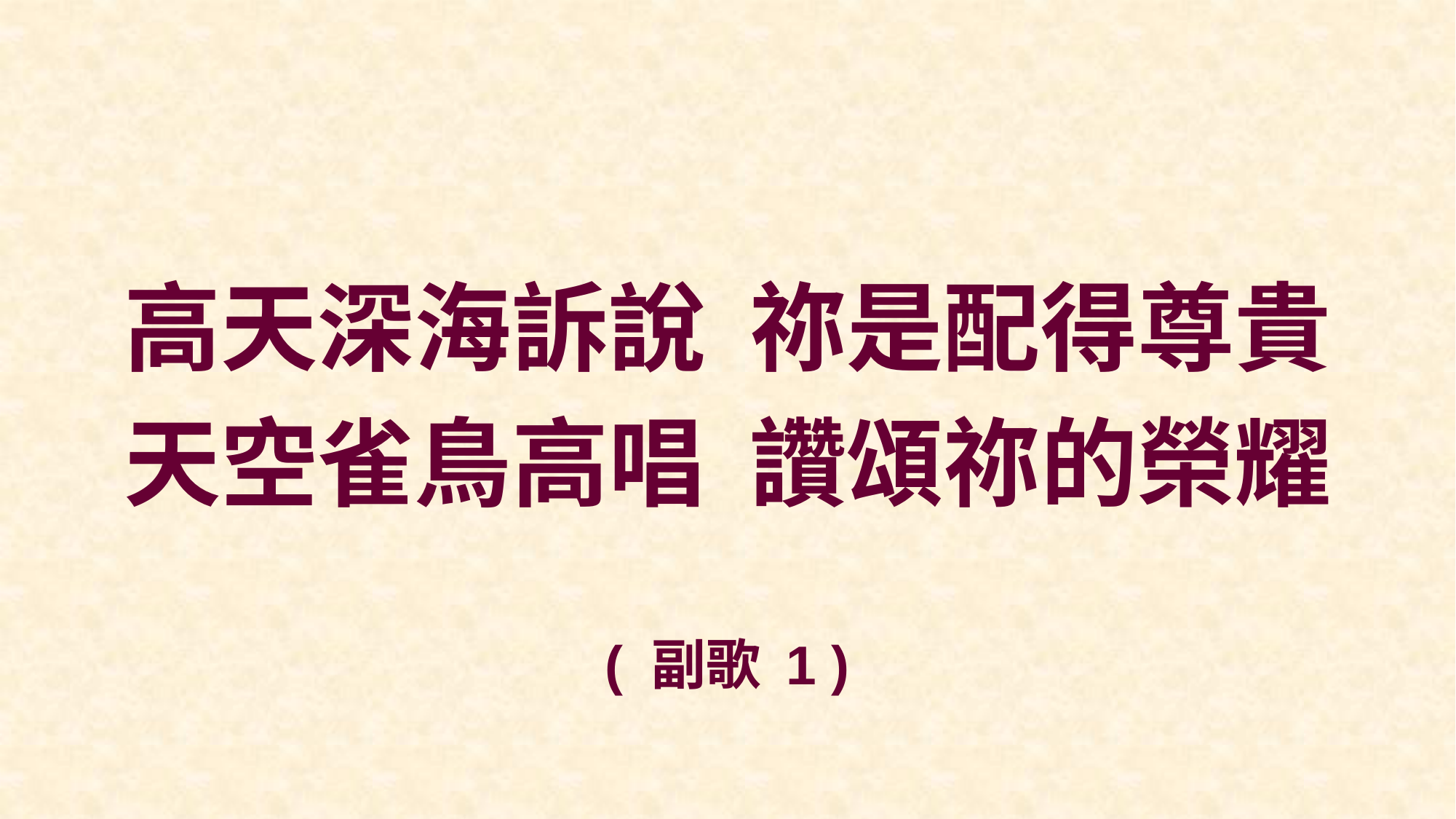

高天深海訴說  祢是配得尊貴
天空雀鳥高唱  讚頌祢的榮耀
( 副歌 1 )